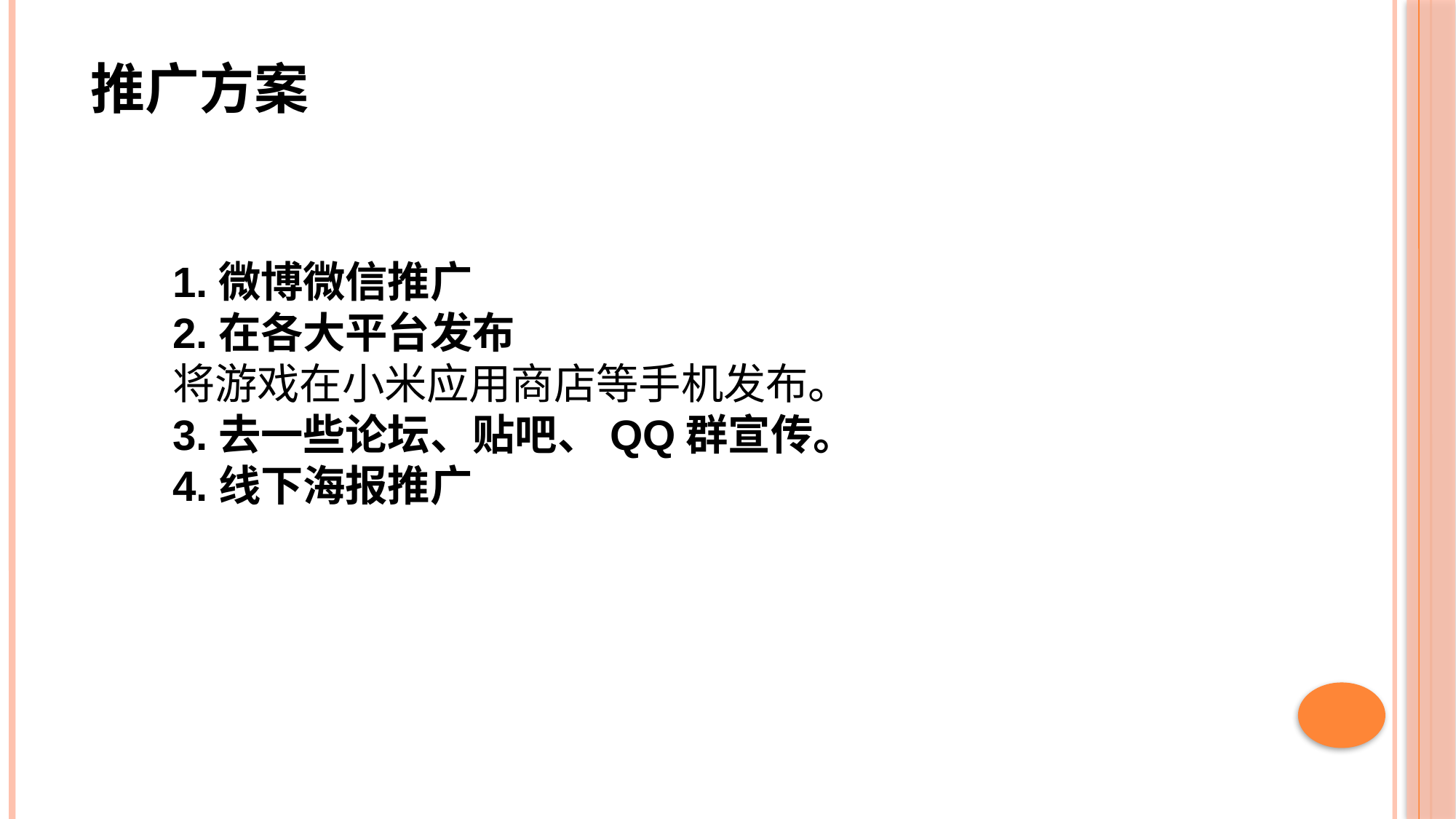

推广方案
1.微博微信推广
2.在各大平台发布
将游戏在小米应用商店等手机发布。
3.去一些论坛、贴吧、QQ群宣传。
4.线下海报推广